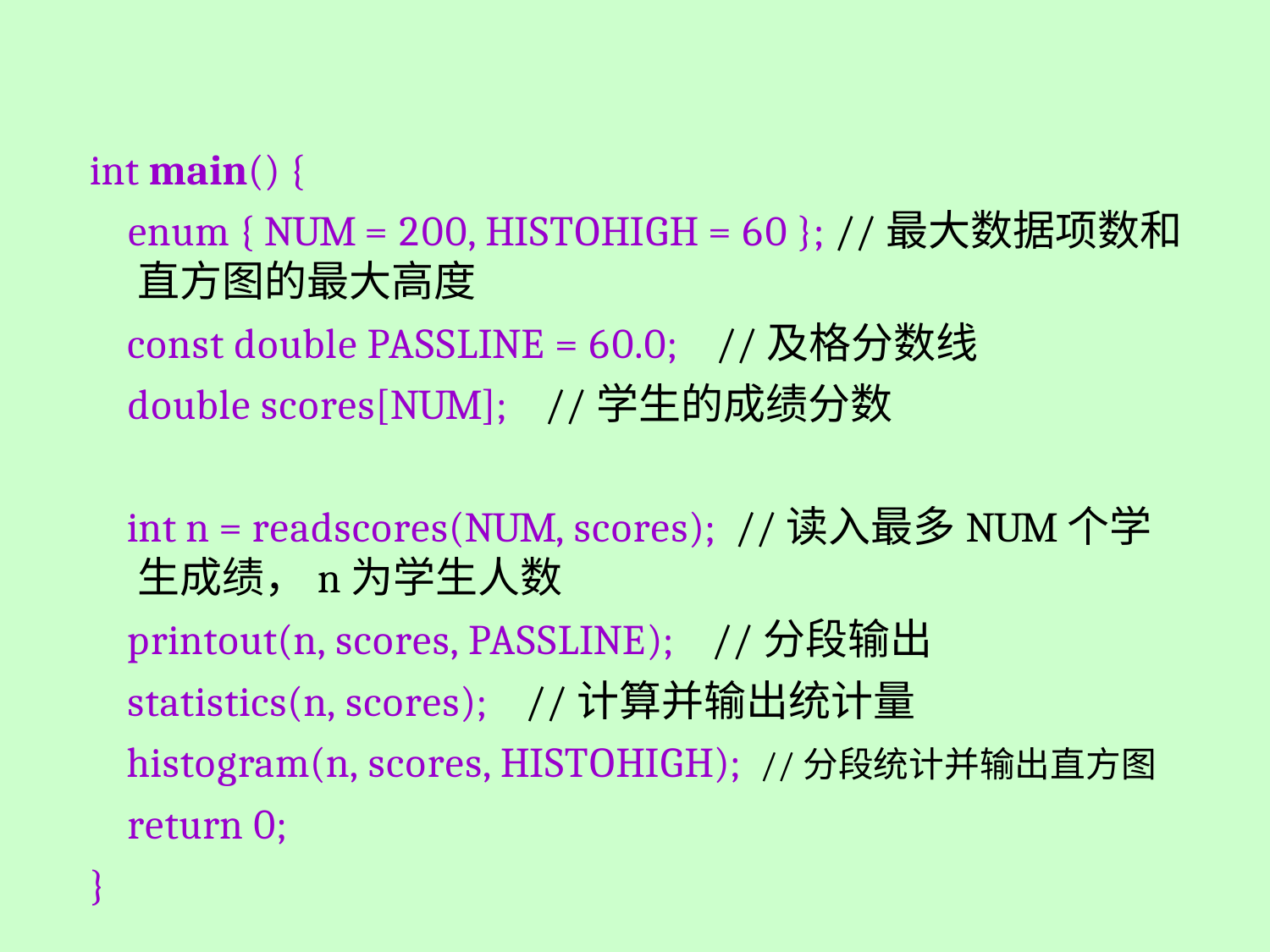

int main() {
    enum { NUM = 200, HISTOHIGH = 60 }; //最大数据项数和直方图的最大高度
    const double PASSLINE = 60.0;    //及格分数线
    double scores[NUM];    //学生的成绩分数

    int n = readscores(NUM, scores);  //读入最多NUM个学生成绩，n为学生人数
    printout(n, scores, PASSLINE);    //分段输出
    statistics(n, scores);    //计算并输出统计量
    histogram(n, scores, HISTOHIGH);  //分段统计并输出直方图
    return 0;
}
108